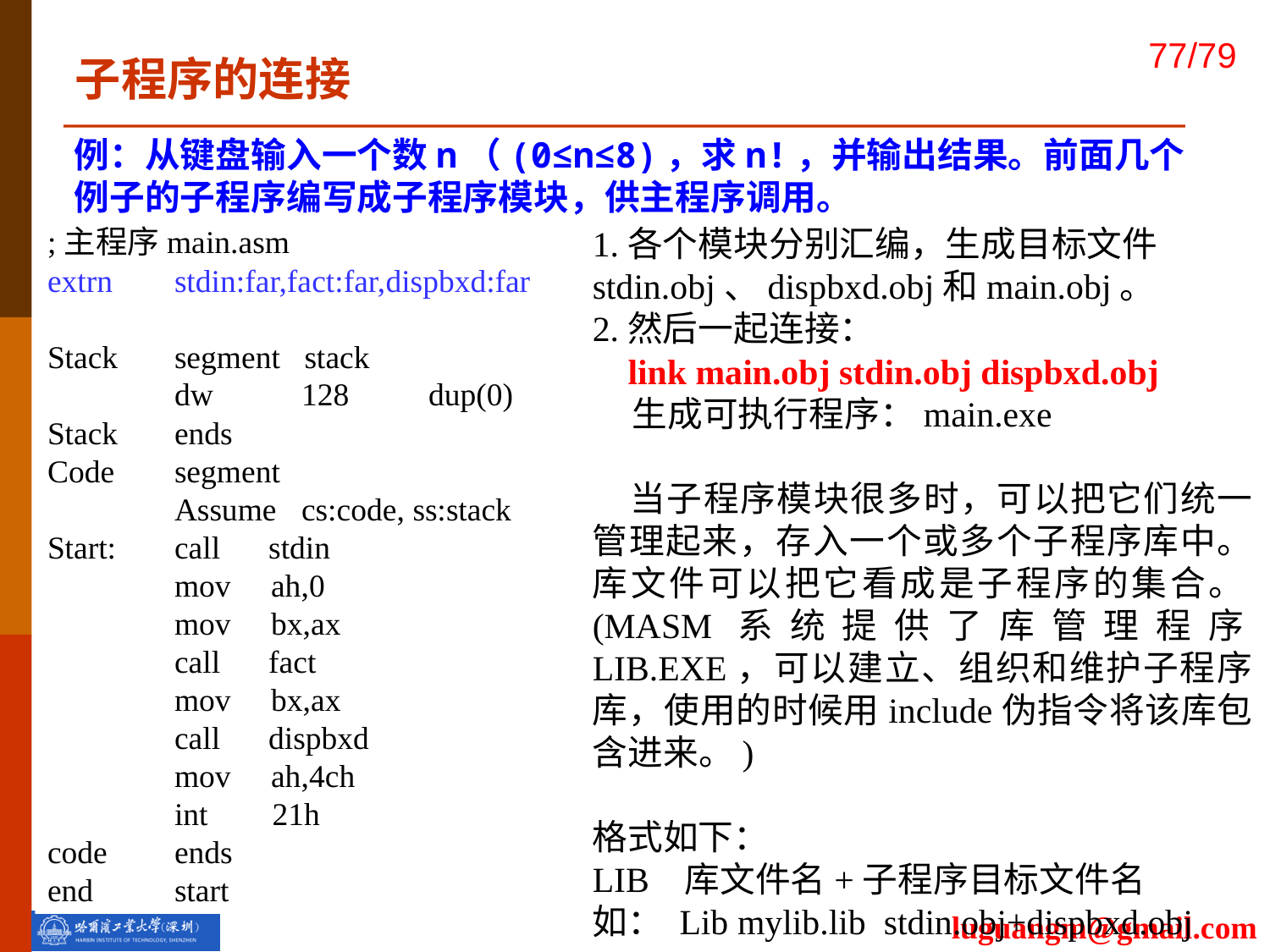

子程序的连接
例：从键盘输入一个数n（(0≤n≤8)，求n!，并输出结果。前面几个例子的子程序编写成子程序模块，供主程序调用。
;主程序main.asm
extrn	stdin:far,fact:far,dispbxd:far

Stack	segment   stack
	dw	128	dup(0)
Stack	ends
Code	segment
	Assume	cs:code, ss:stack
Start:	call      stdin
	mov     ah,0
	mov     bx,ax
	call      fact
	mov     bx,ax
	call      dispbxd
	mov     ah,4ch
	int        21h
code 	ends
end	start
1.各个模块分别汇编，生成目标文件stdin.obj、dispbxd.obj和main.obj。
2.然后一起连接：
    link main.obj stdin.obj dispbxd.obj
    生成可执行程序：main.exe

   当子程序模块很多时，可以把它们统一管理起来，存入一个或多个子程序库中。库文件可以把它看成是子程序的集合。(MASM系统提供了库管理程序LIB.EXE，可以建立、组织和维护子程序库，使用的时候用include伪指令将该库包含进来。)

格式如下：
LIB   库文件名+子程序目标文件名
如： Lib mylib.lib  stdin.obj+dispbxd.obj